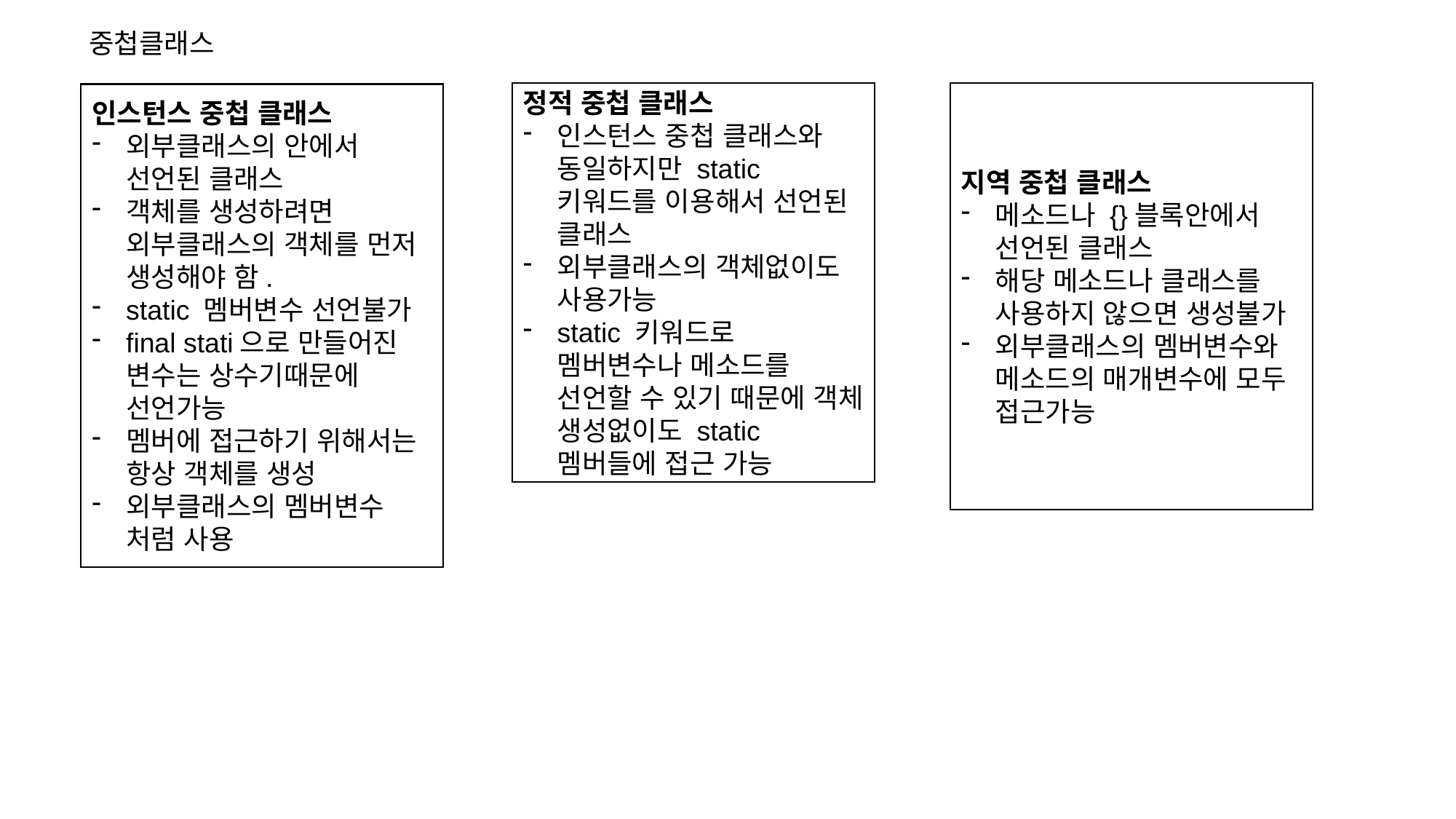

중첩클래스
정적 중첩 클래스
인스턴스 중첩 클래스와 동일하지만 static키워드를 이용해서 선언된 클래스
외부클래스의 객체없이도 사용가능
static 키워드로 멤버변수나 메소드를 선언할 수 있기 때문에 객체 생성없이도 static멤버들에 접근 가능
지역 중첩 클래스
메소드나 {}블록안에서 선언된 클래스
해당 메소드나 클래스를 사용하지 않으면 생성불가
외부클래스의 멤버변수와 메소드의 매개변수에 모두 접근가능
인스턴스 중첩 클래스
외부클래스의 안에서 선언된 클래스
객체를 생성하려면 외부클래스의 객체를 먼저 생성해야 함.
static 멤버변수 선언불가
final stati으로 만들어진 변수는 상수기때문에 선언가능
멤버에 접근하기 위해서는 항상 객체를 생성
외부클래스의 멤버변수 처럼 사용